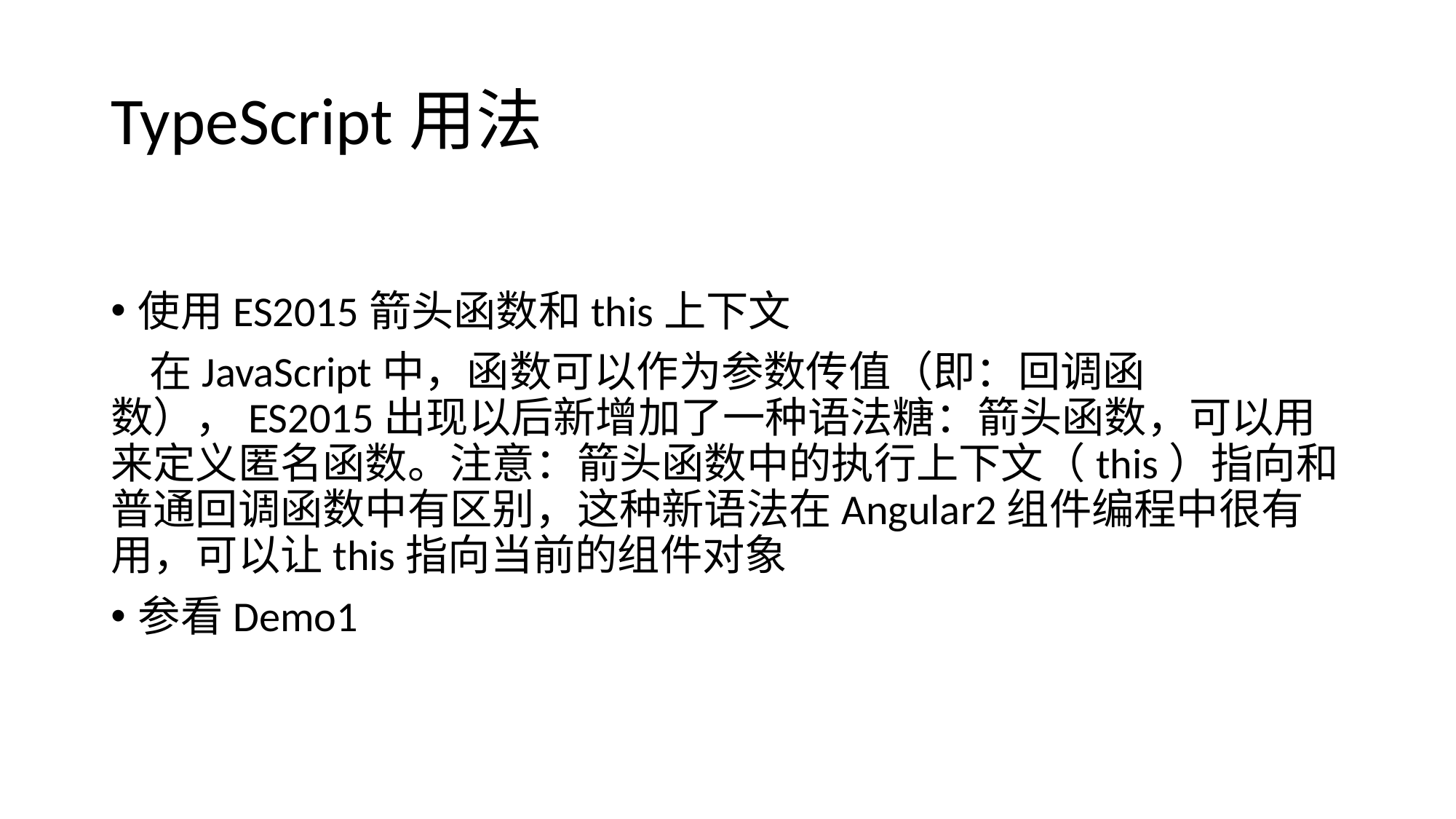

# TypeScript用法

使用ES2015箭头函数和this上下文
   在JavaScript中，函数可以作为参数传值（即：回调函数），ES2015出现以后新增加了一种语法糖：箭头函数，可以用来定义匿名函数。注意：箭头函数中的执行上下文（this）指向和普通回调函数中有区别，这种新语法在Angular2组件编程中很有用，可以让this指向当前的组件对象
参看Demo1